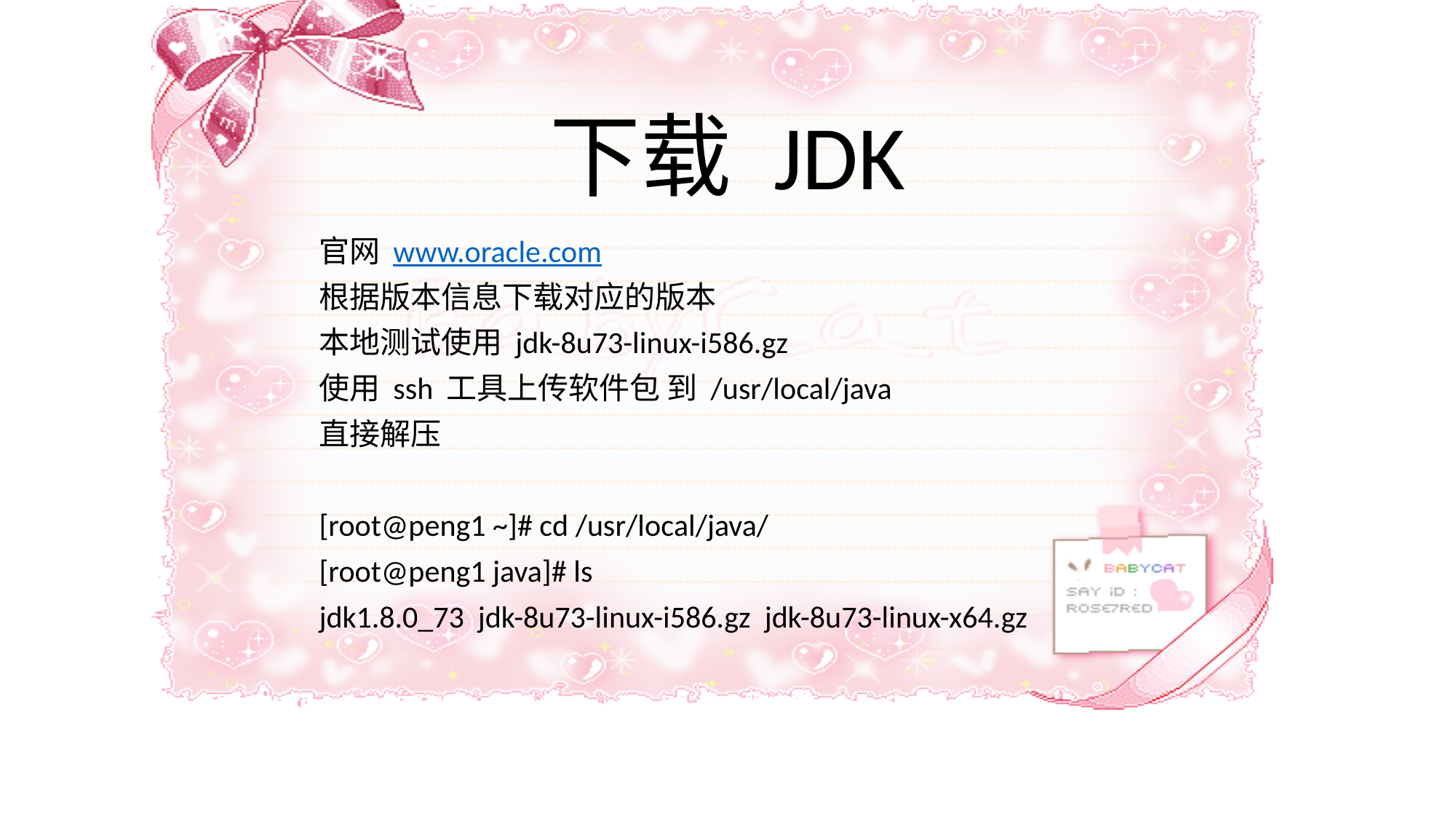

# 下载 JDK
官网 www.oracle.com
根据版本信息下载对应的版本
本地测试使用 jdk-8u73-linux-i586.gz
使用 ssh 工具上传软件包 到 /usr/local/java
直接解压

[root@peng1 ~]# cd /usr/local/java/
[root@peng1 java]# ls
jdk1.8.0_73  jdk-8u73-linux-i586.gz  jdk-8u73-linux-x64.gz